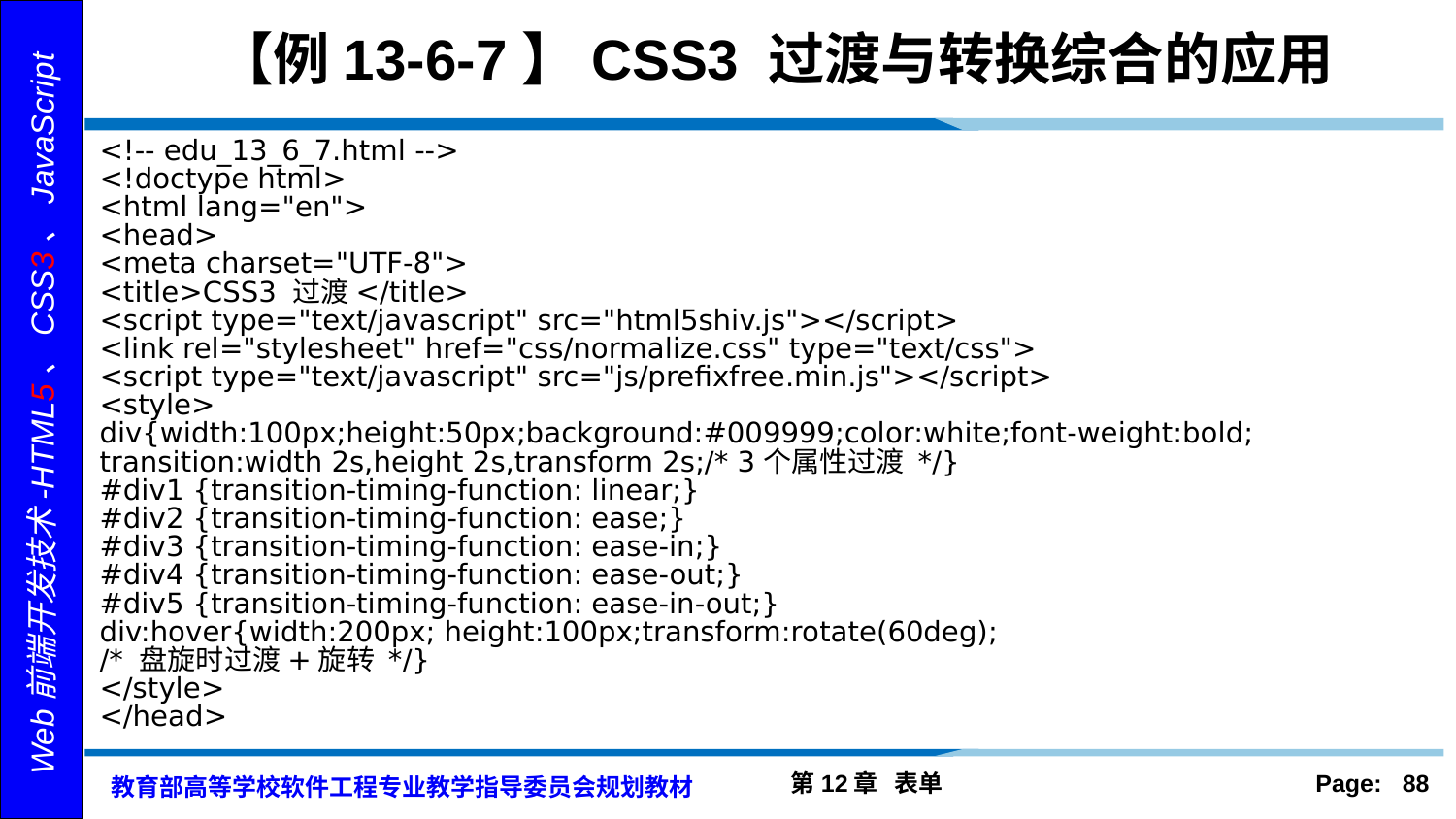

# 【例13-6-7】CSS3 过渡与转换综合的应用
<!-- edu_13_6_7.html -->
<!doctype html>
<html lang="en">
<head>
<meta charset="UTF-8">
<title>CSS3 过渡</title>
<script type="text/javascript" src="html5shiv.js"></script>
<link rel="stylesheet" href="css/normalize.css" type="text/css">
<script type="text/javascript" src="js/prefixfree.min.js"></script>
<style>
div{width:100px;height:50px;background:#009999;color:white;font-weight:bold;
transition:width 2s,height 2s,transform 2s;/* 3个属性过渡 */}
#div1 {transition-timing-function: linear;}
#div2 {transition-timing-function: ease;}
#div3 {transition-timing-function: ease-in;}
#div4 {transition-timing-function: ease-out;}
#div5 {transition-timing-function: ease-in-out;}
div:hover{width:200px; height:100px;transform:rotate(60deg);
/* 盘旋时过渡+旋转 */}
</style>
</head>